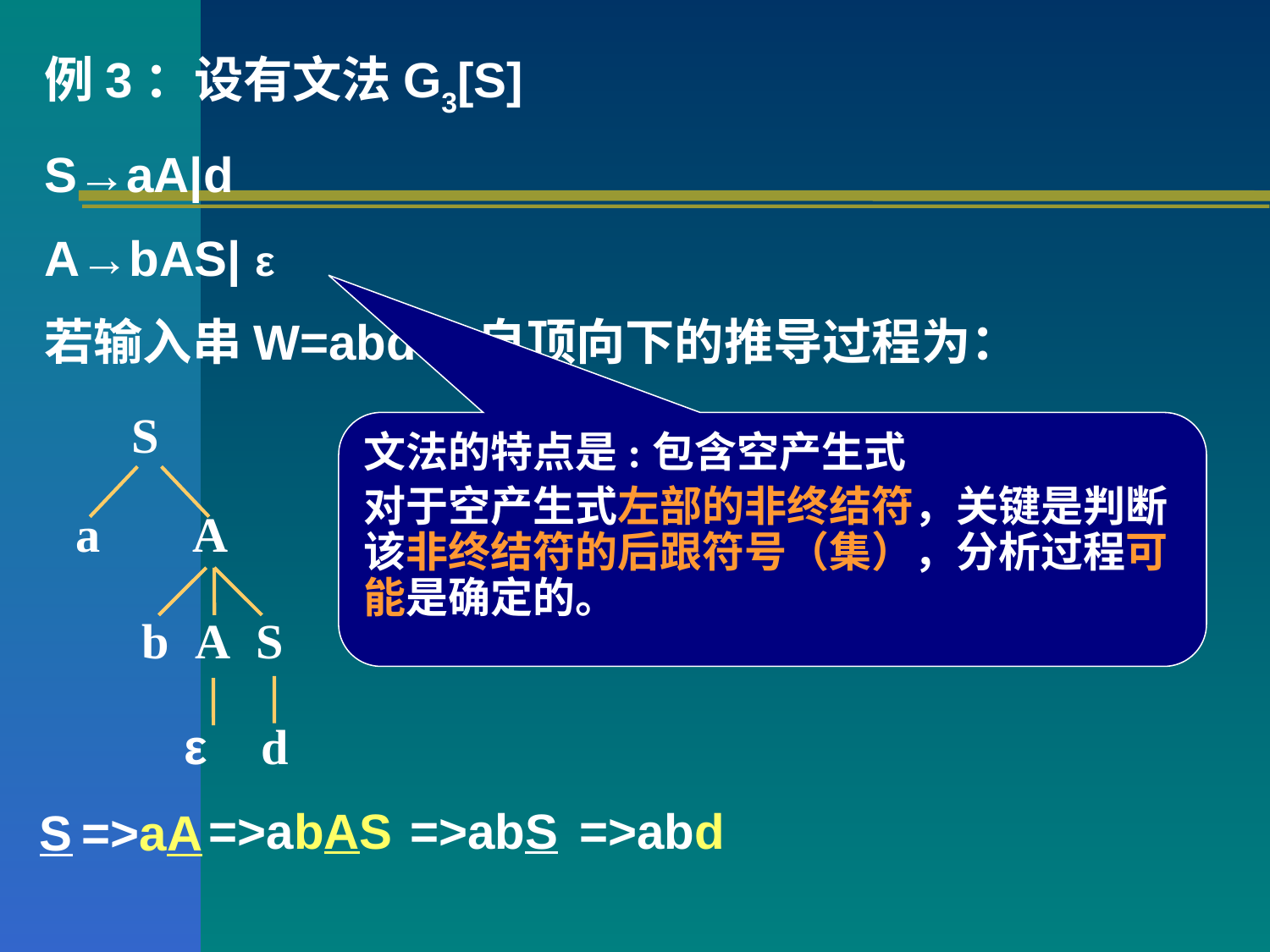

例3：设有文法G3[S]
S→aA|d
A→bAS| ε
若输入串W=abd，自顶向下的推导过程为：
S
文法的特点是:包含空产生式
对于空产生式左部的非终结符，关键是判断该非终结符的后跟符号（集），分析过程可能是确定的。

a
A

b
A
S

d

ε
=>abAS
=>abS
=>abd
S
=>aA